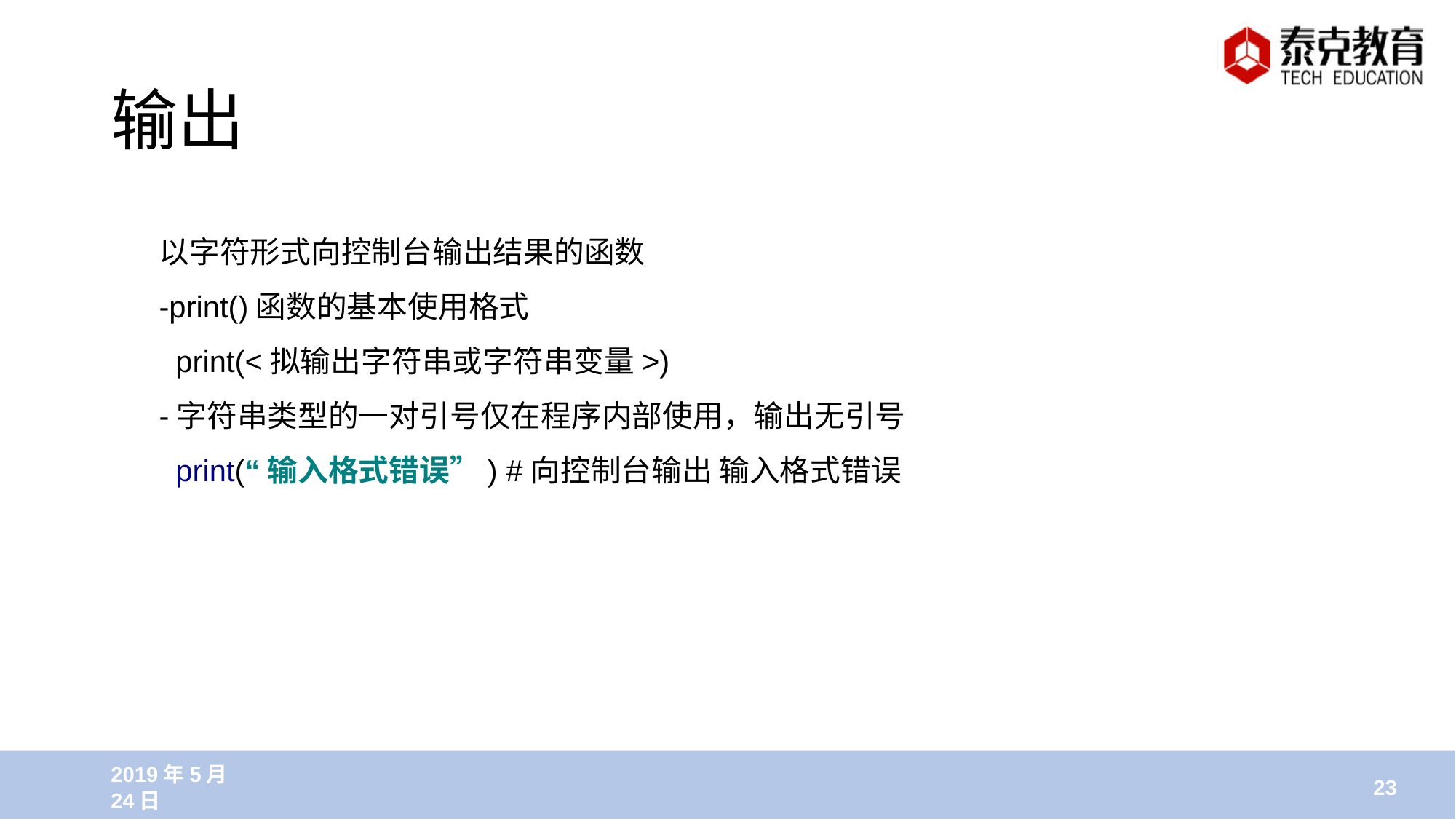

# 输出
以字符形式向控制台输出结果的函数
-print()函数的基本使用格式
  print(<拟输出字符串或字符串变量>)
-字符串类型的一对引号仅在程序内部使用，输出无引号
  print(“输入格式错误”) #向控制台输出 输入格式错误

2019年5月24日
23